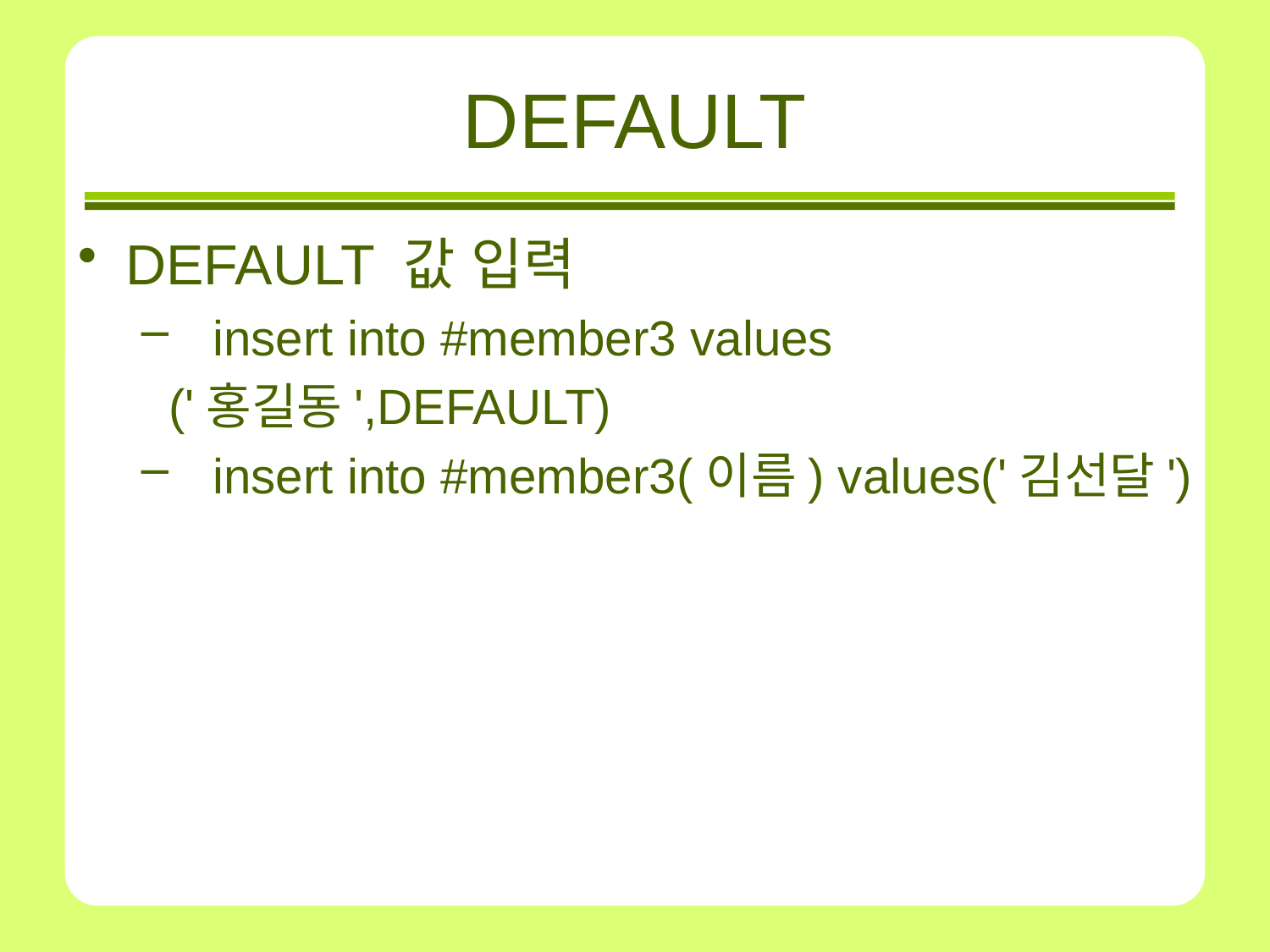

# DEFAULT
DEFAULT 값 입력
insert into #member3 values
  ('홍길동',DEFAULT)
insert into #member3(이름) values('김선달')